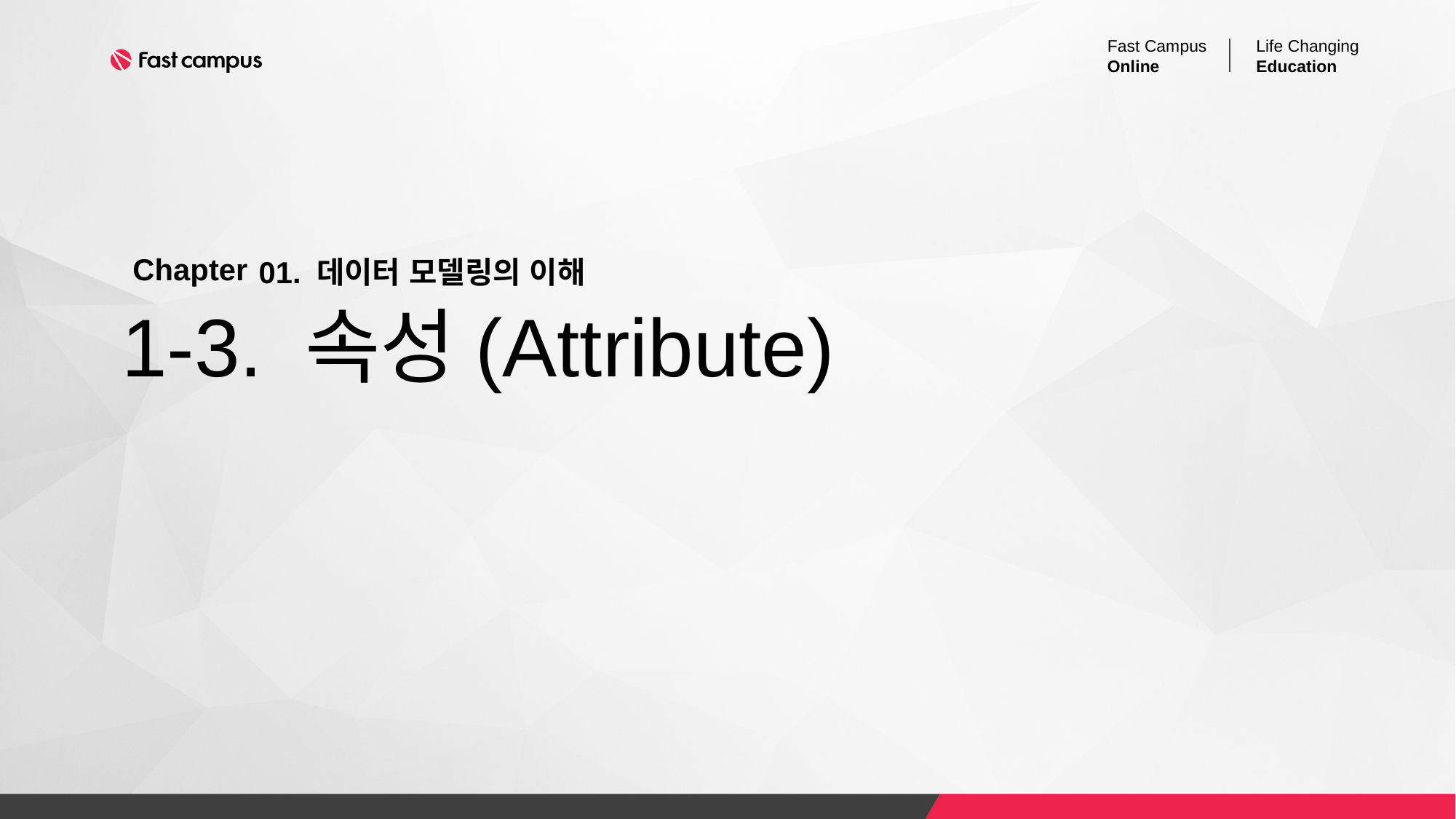

01. 데이터 모델링의 이해
# 1-3. 속성(Attribute)